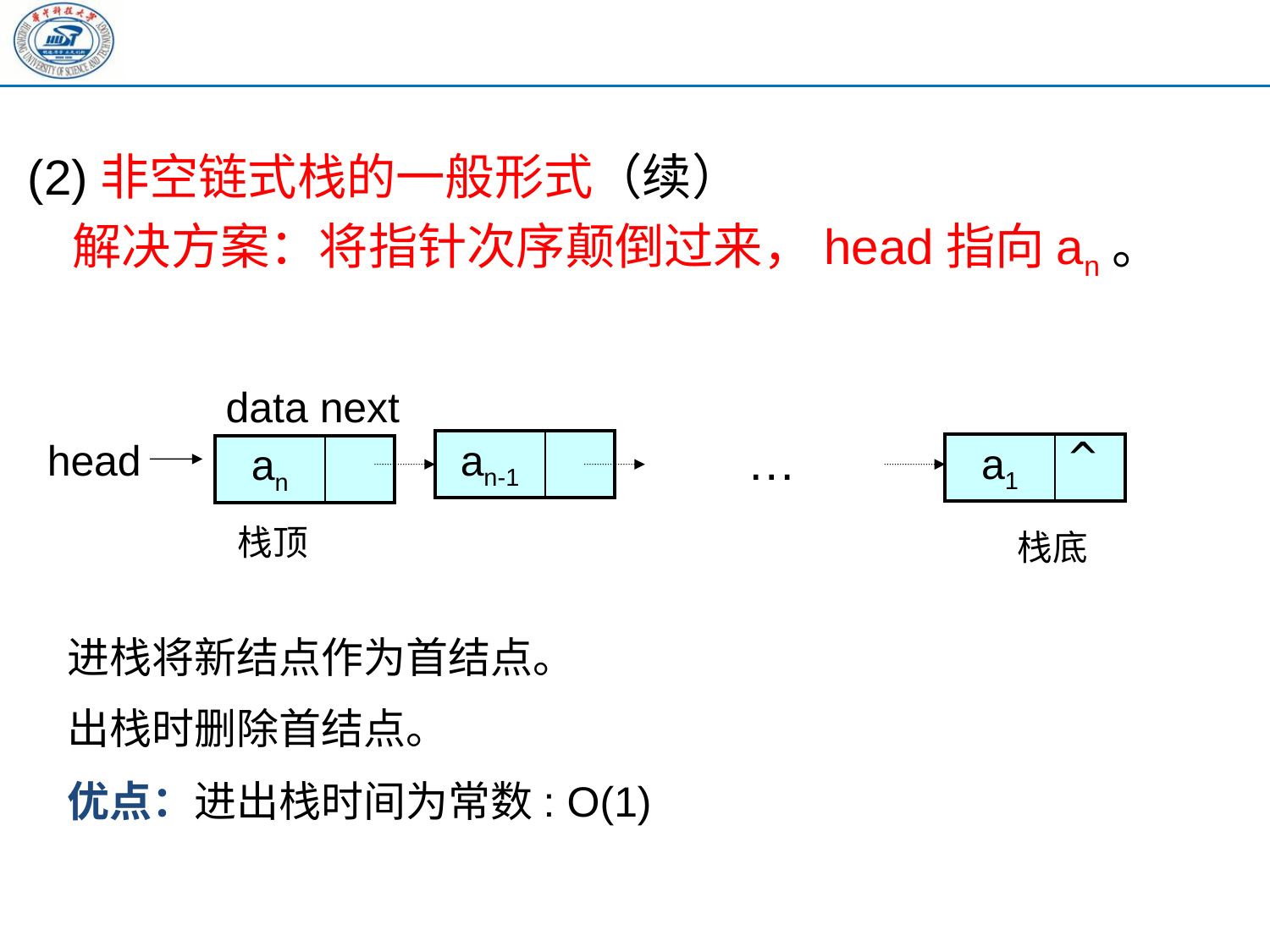

(2)非空链式栈的一般形式（续）
   解决方案：将指针次序颠倒过来，head指向an。
data next
…
head
| an-1 |  |
| --- | --- |
| a1 | ^ |
| --- | --- |
| an |  |
| --- | --- |

栈顶
栈底
进栈将新结点作为首结点。
出栈时删除首结点。
优点：进出栈时间为常数: O(1)